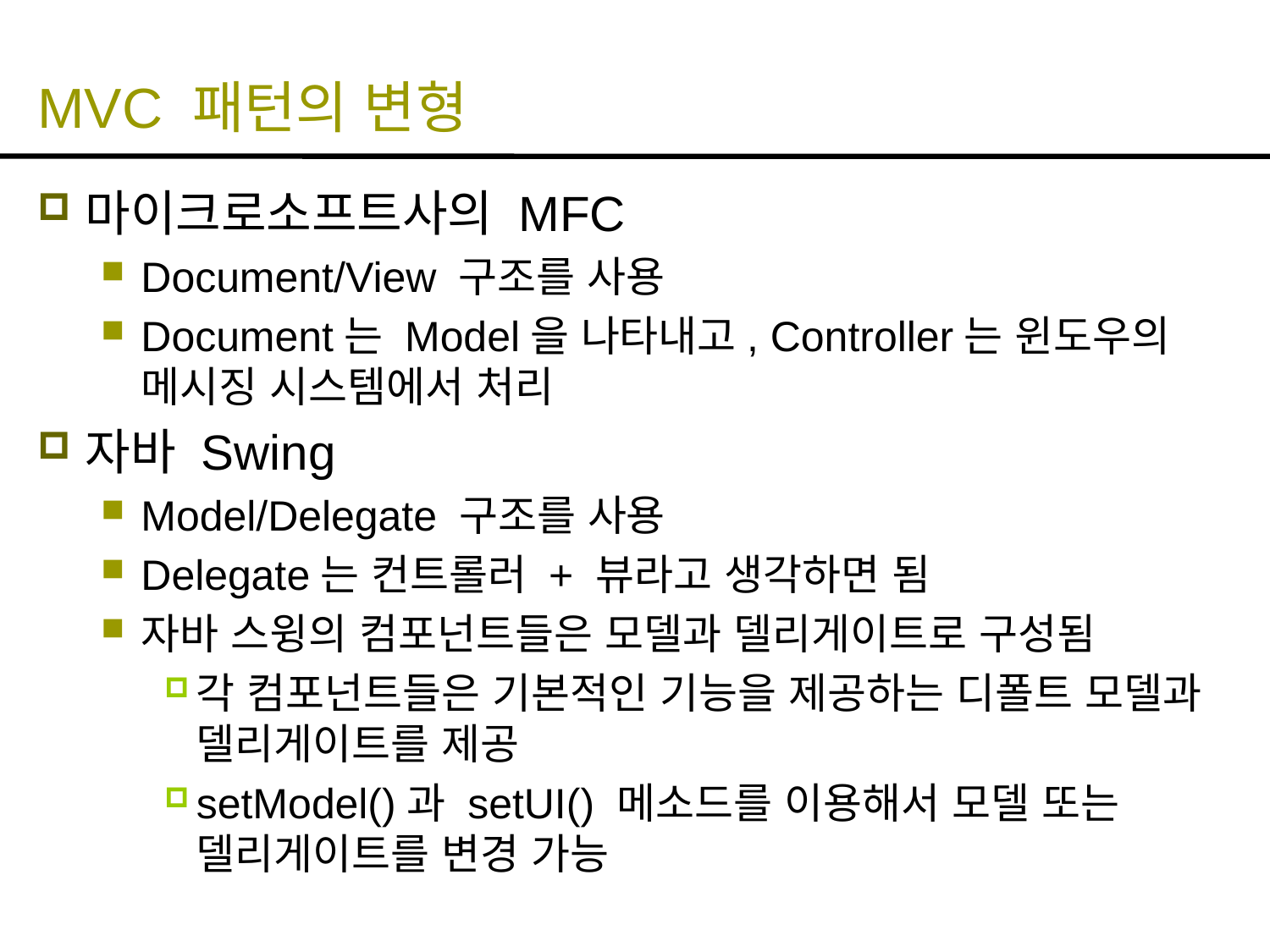

# MVC 패턴의 변형
마이크로소프트사의 MFC
Document/View 구조를 사용
Document는 Model을 나타내고, Controller는 윈도우의 메시징 시스템에서 처리
자바 Swing
Model/Delegate 구조를 사용
Delegate는 컨트롤러 + 뷰라고 생각하면 됨
자바 스윙의 컴포넌트들은 모델과 델리게이트로 구성됨
각 컴포넌트들은 기본적인 기능을 제공하는 디폴트 모델과 델리게이트를 제공
setModel()과 setUI() 메소드를 이용해서 모델 또는 델리게이트를 변경 가능